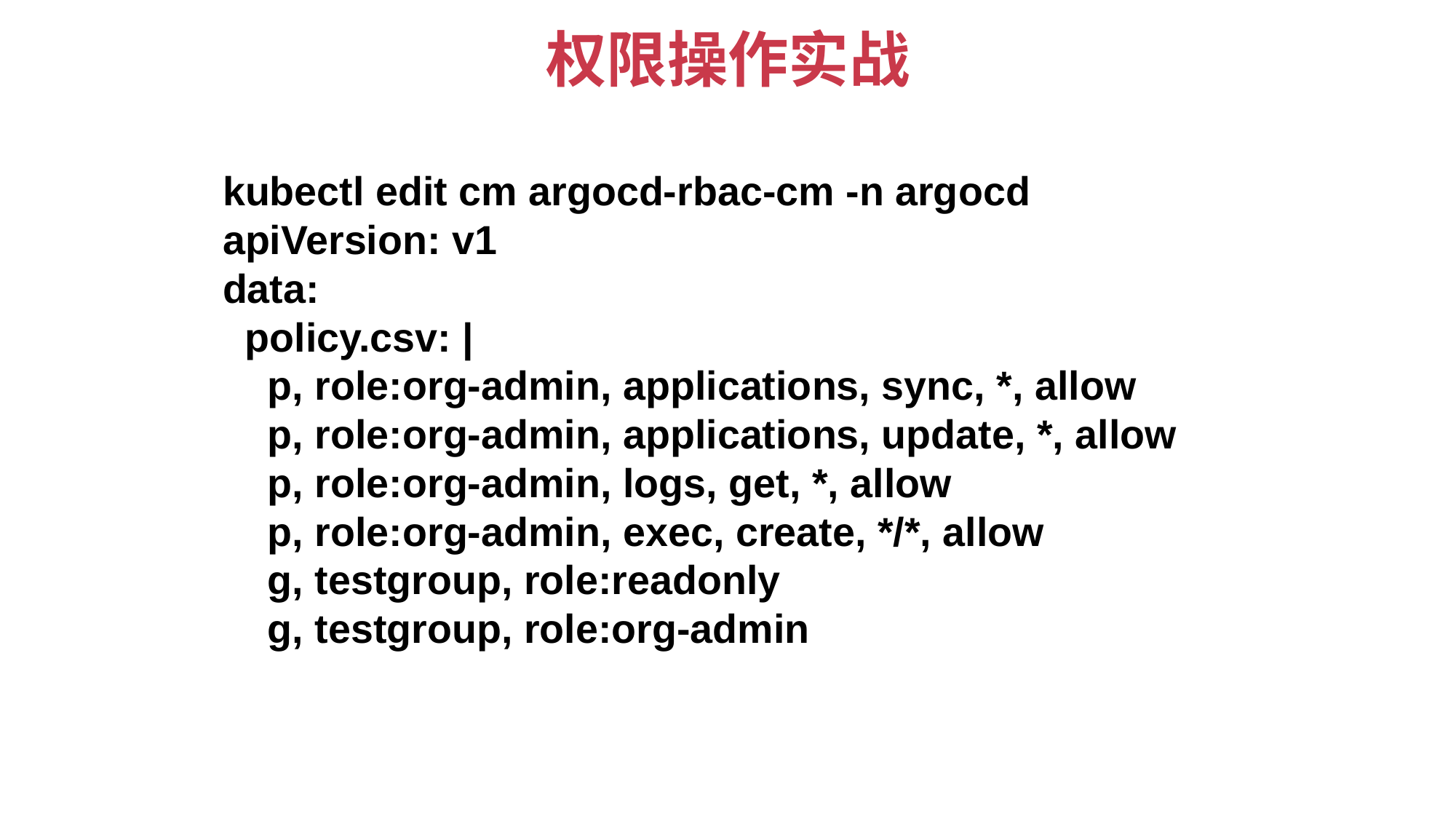

权限操作实战
kubectl edit cm argocd-rbac-cm -n argocd
apiVersion: v1
data:
  policy.csv: |
    p, role:org-admin, applications, sync, *, allow
    p, role:org-admin, applications, update, *, allow
    p, role:org-admin, logs, get, *, allow
    p, role:org-admin, exec, create, */*, allow
    g, testgroup, role:readonly
    g, testgroup, role:org-admin